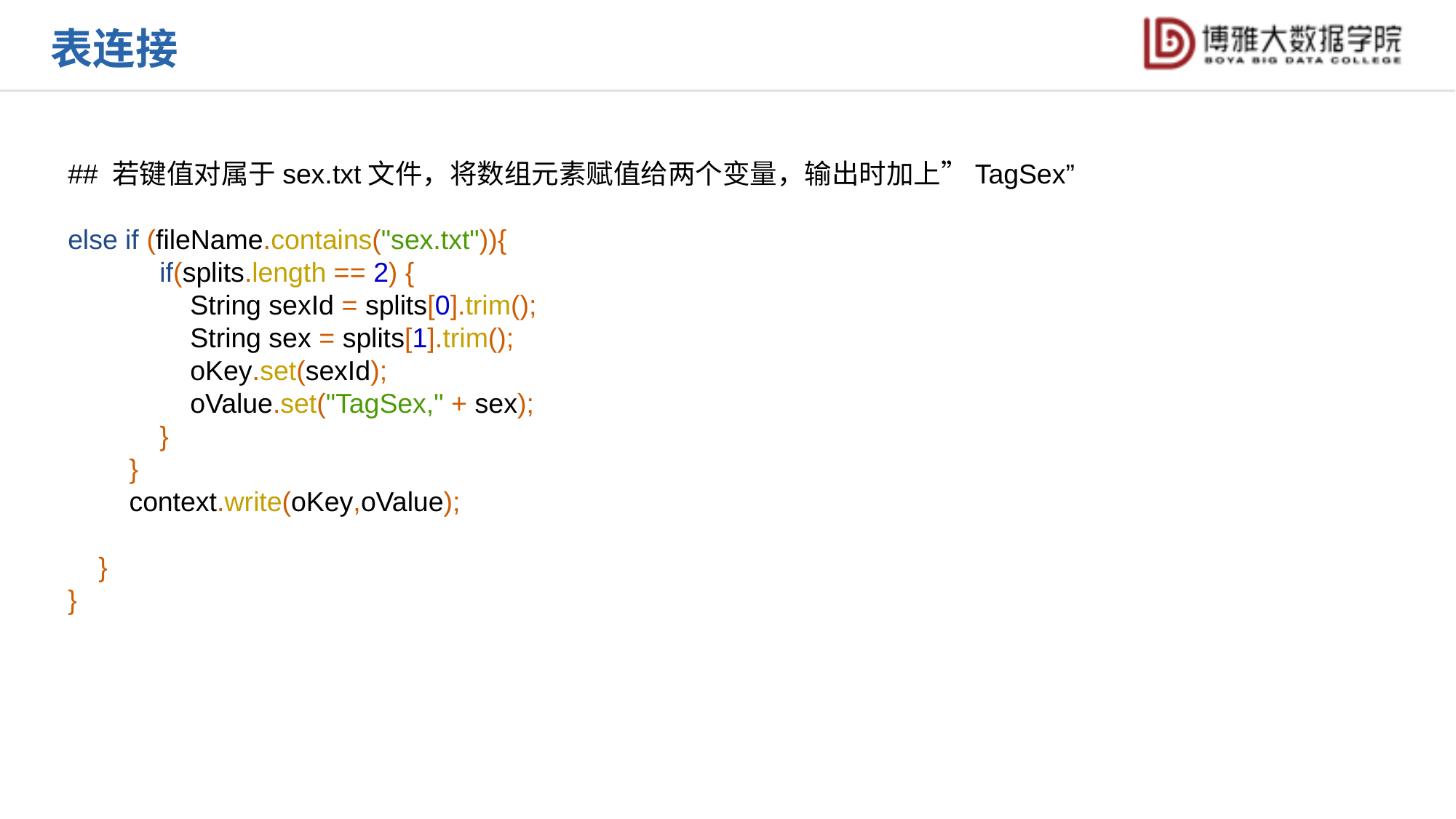

表连接
## 若键值对属于sex.txt文件，将数组元素赋值给两个变量，输出时加上”TagSex”

else if (fileName.contains("sex.txt")){
            if(splits.length == 2) {
                String sexId = splits[0].trim();
                String sex = splits[1].trim();
                oKey.set(sexId);
                oValue.set("TagSex," + sex);
            }
        }
        context.write(oKey,oValue);

    }
}